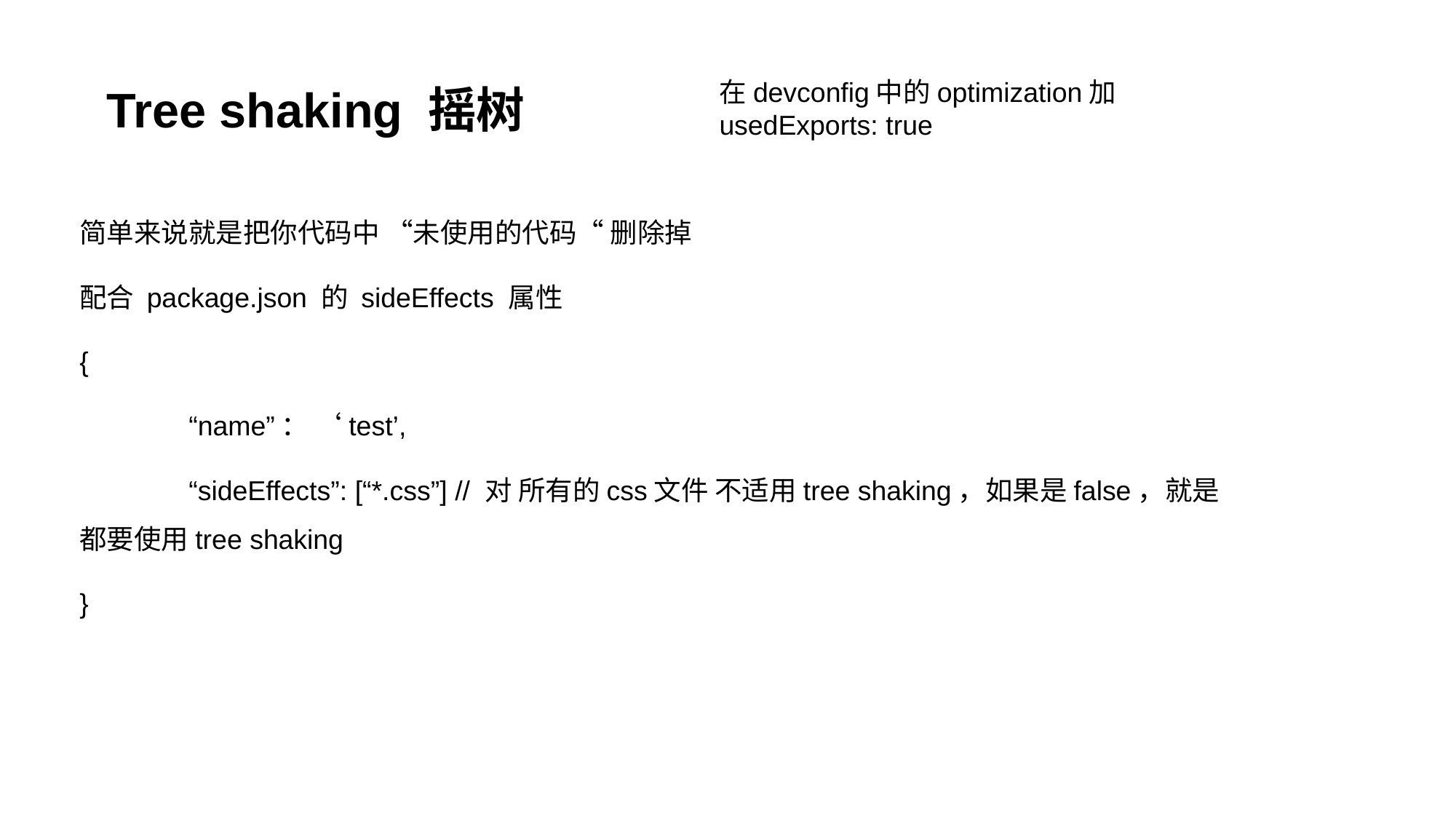

# Tree shaking 摇树
在devconfig中的optimization加
usedExports: true
简单来说就是把你代码中 “未使用的代码“ 删除掉
配合 package.json 的 sideEffects 属性
{
	“name”： ‘test’,
	“sideEffects”: [“*.css”] // 对 所有的css文件 不适用tree shaking，如果是false，就是都要使用tree shaking
}